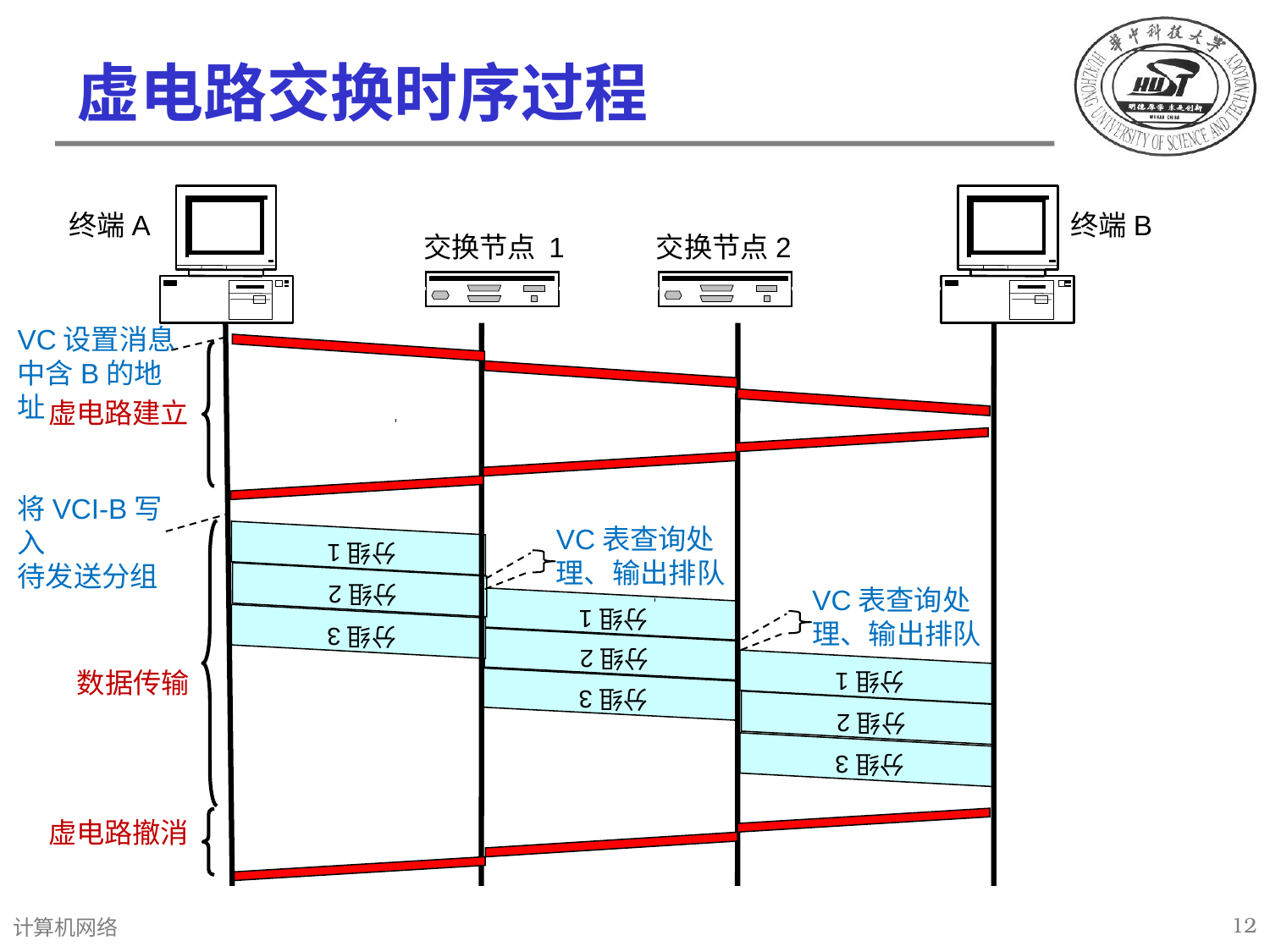

# 虚电路交换时序过程

终端A
终端B

交换节点 1
交换节点2

VC设置消息中含B的地址

虚电路建立

将VCI-B写入
待发送分组

VC表查询处
理、输出排队

分组1
分组2
分组3

VC表查询处
理、输出排队
分组1
分组2
分组3

分组1
分组2
分组3
数据传输

虚电路撤消
12
计算机网络